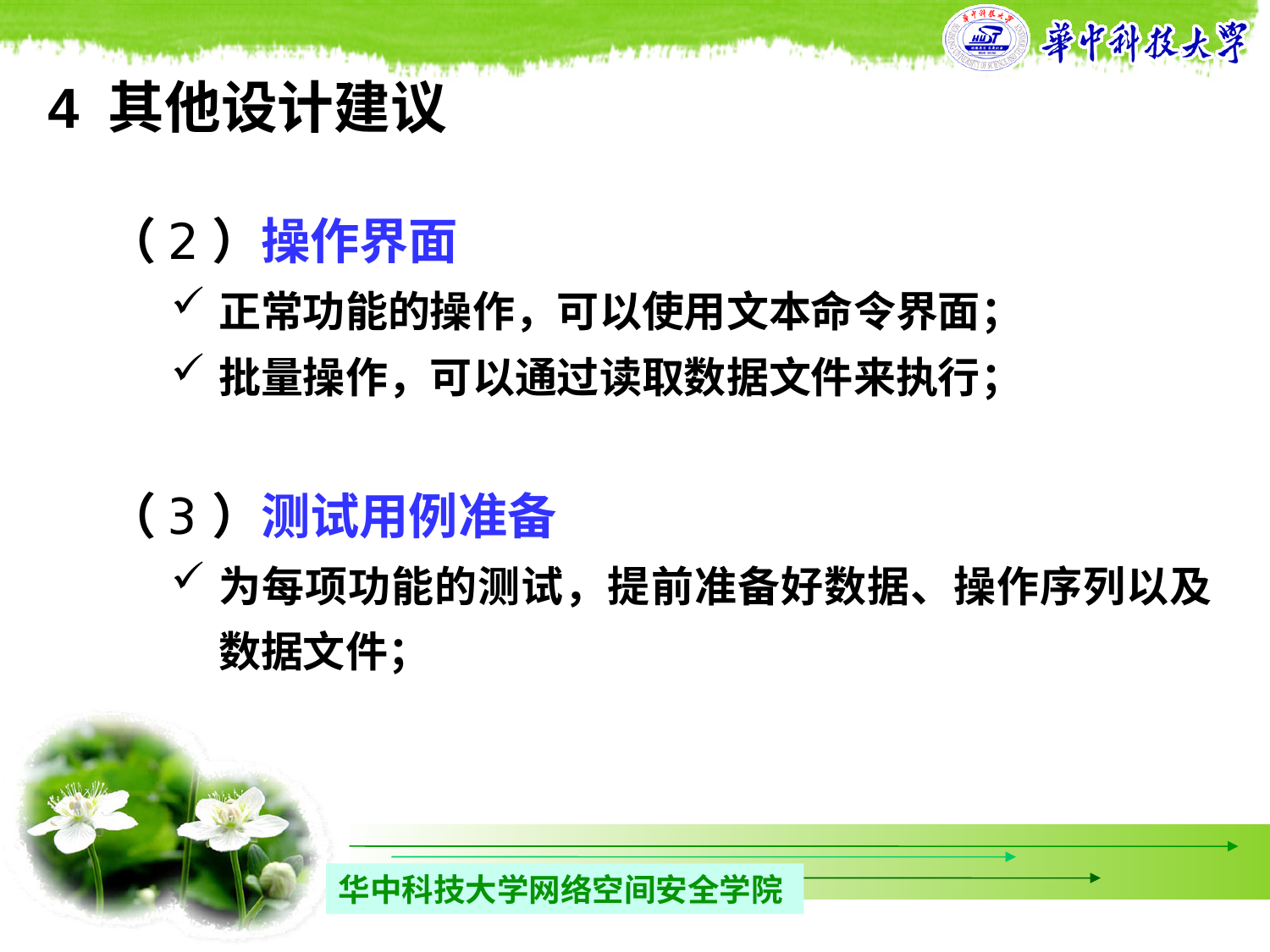

4 其他设计建议
（2）操作界面
正常功能的操作，可以使用文本命令界面；
批量操作，可以通过读取数据文件来执行；

（3）测试用例准备
为每项功能的测试，提前准备好数据、操作序列以及数据文件；

20